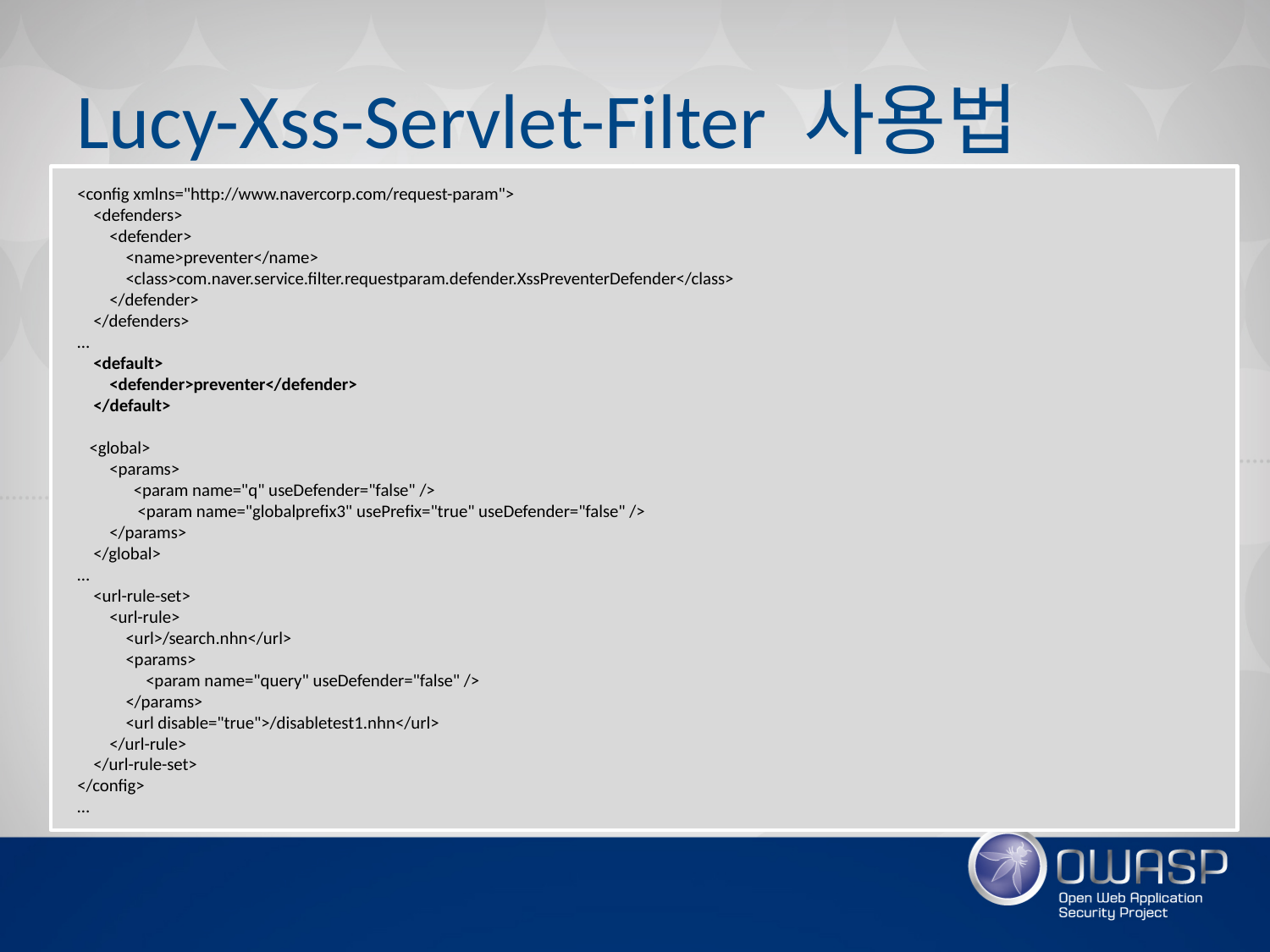

# Lucy-Xss-Servlet-Filter 사용법

<config xmlns="http://www.navercorp.com/request-param">
    <defenders>
        <defender>
            <name>preventer</name>
            <class>com.naver.service.filter.requestparam.defender.XssPreventerDefender</class>
        </defender>
    </defenders>
…
    <default>
        <defender>preventer</defender>
    </default>

   <global>
        <params>
              <param name="q" useDefender="false" />
               <param name="globalprefix3" usePrefix="true" useDefender="false" />
        </params>
    </global>
…
    <url-rule-set>
        <url-rule>
            <url>/search.nhn</url>
            <params>
                 <param name="query" useDefender="false" />
            </params>
            <url disable="true">/disabletest1.nhn</url>
        </url-rule>
    </url-rule-set>
</config>
…